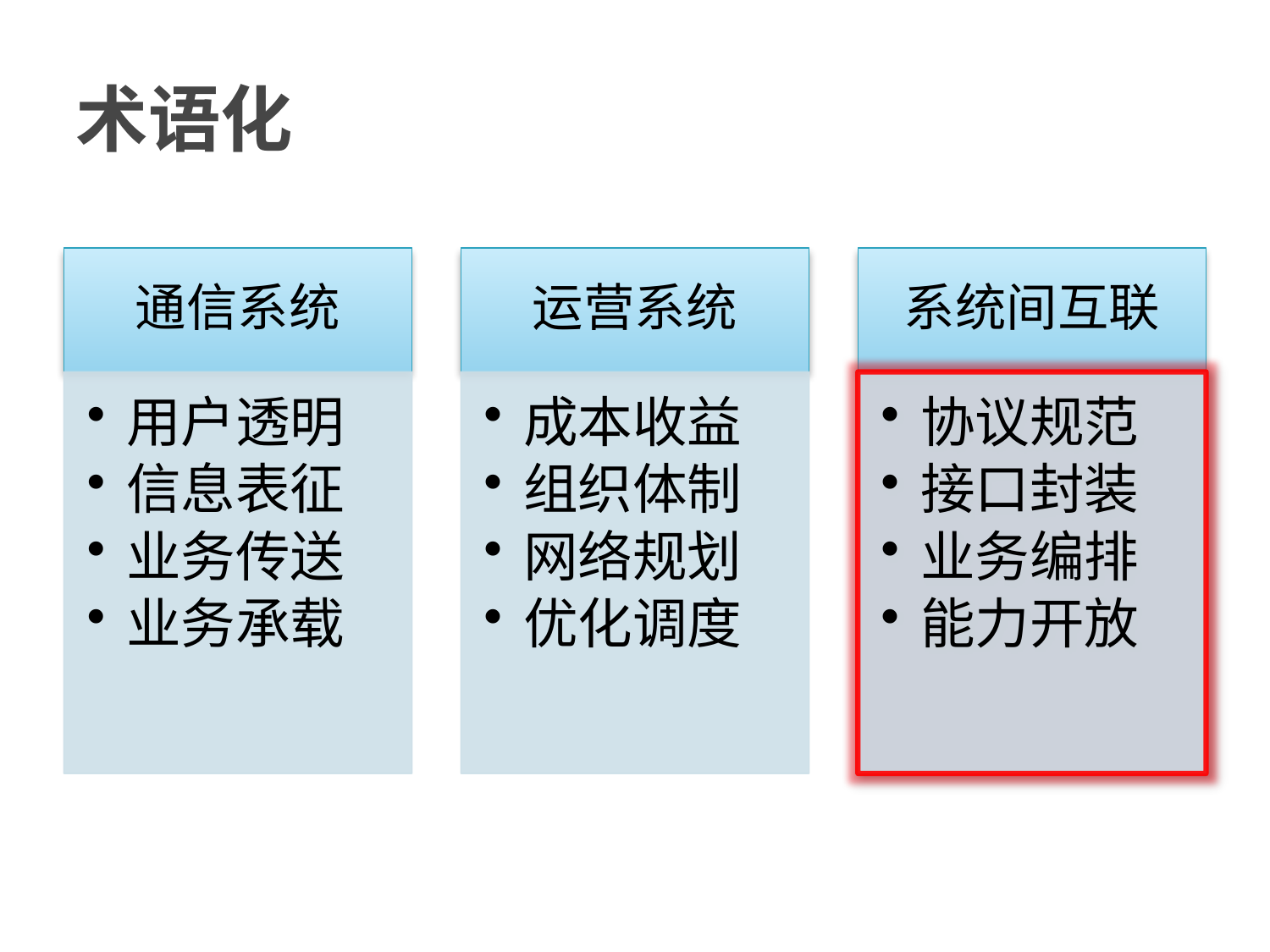

# 术语化
通信系统
用户透明
信息表征
业务传送
业务承载
运营系统
成本收益
组织体制
网络规划
优化调度
系统间互联
协议规范
接口封装
业务编排
能力开放